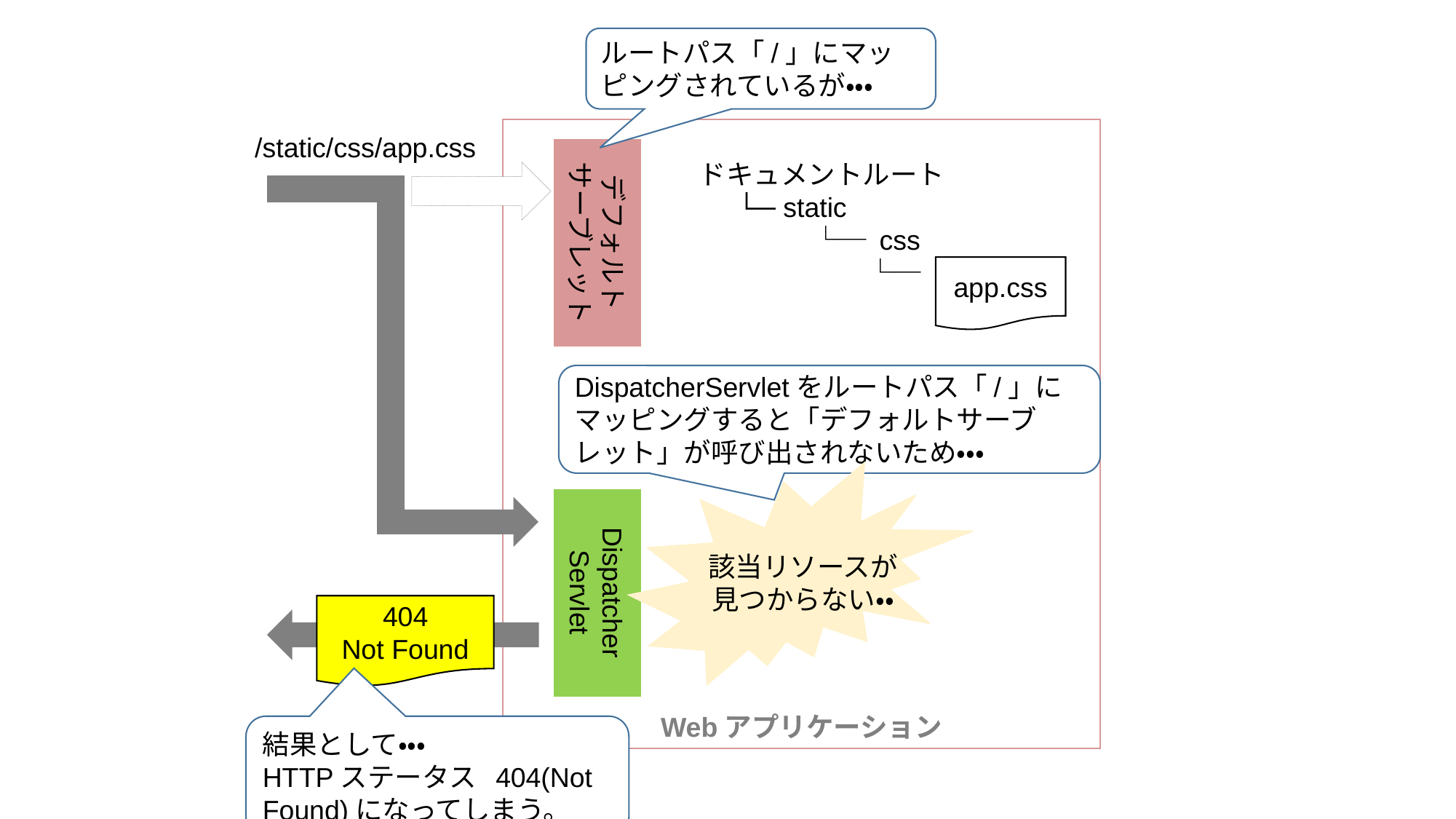

ルートパス「/」にマッピングされているが・・・
Webアプリケーション
/static/css/app.css
デフォルト
サーブレット
ドキュメントルート
     └─ static
    　　　└─ css
    　　　　　└─

app.css

DispatcherServletをルートパス「/」にマッピングすると「デフォルトサーブレット」が呼び出されないため・・・

Dispatcher
Servlet

該当リソースが
見つからない・・
404
Not Found

結果として・・・
HTTPステータス  404(Not Found)になってしまう。